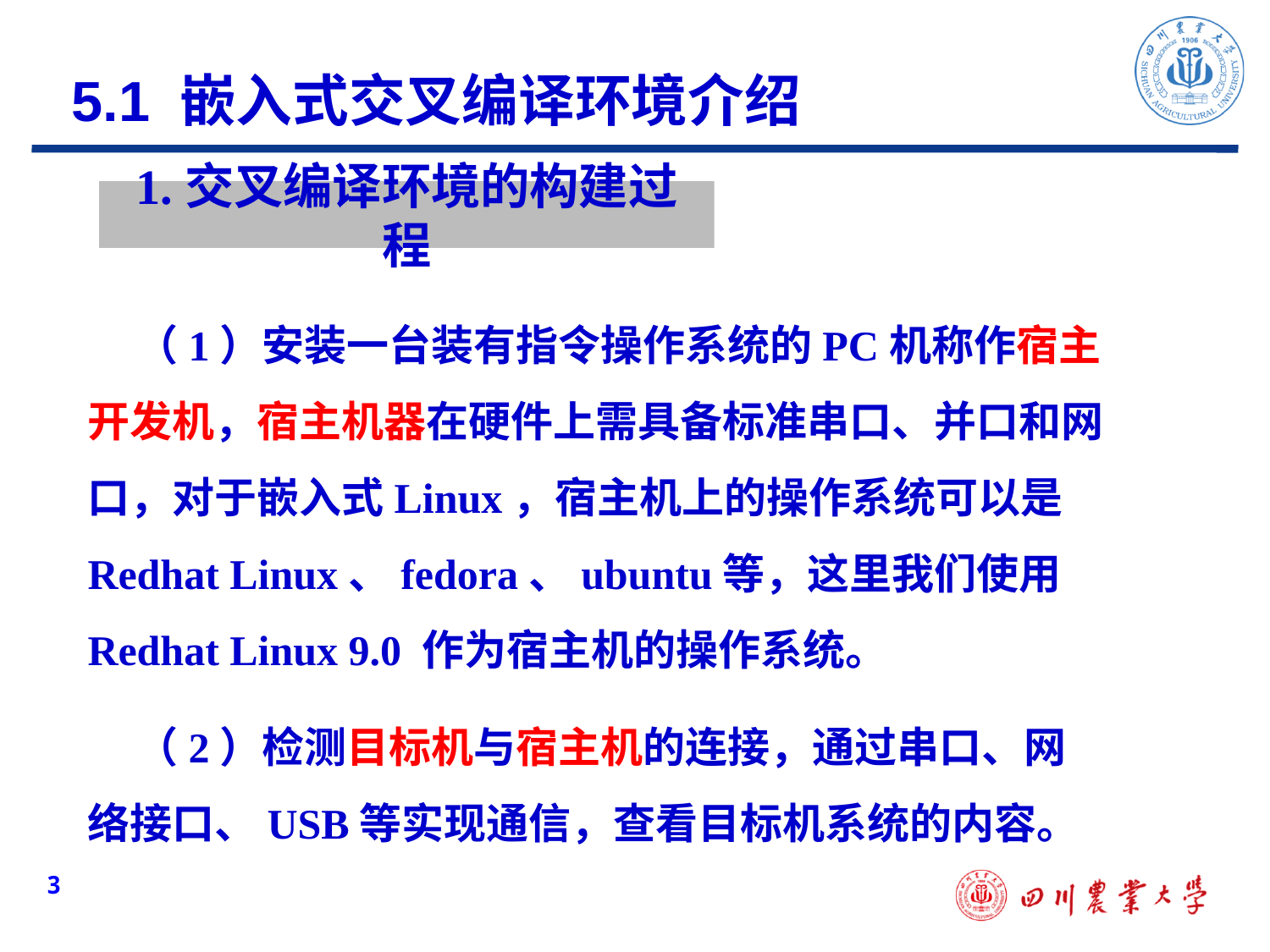

5.1 嵌入式交叉编译环境介绍
1.交叉编译环境的构建过程
    （1）安装一台装有指令操作系统的PC机称作宿主开发机，宿主机器在硬件上需具备标准串口、并口和网口，对于嵌入式Linux，宿主机上的操作系统可以是Redhat Linux、fedora、ubuntu等，这里我们使用Redhat Linux 9.0 作为宿主机的操作系统。
    （2）检测目标机与宿主机的连接，通过串口、网络接口、USB等实现通信，查看目标机系统的内容。